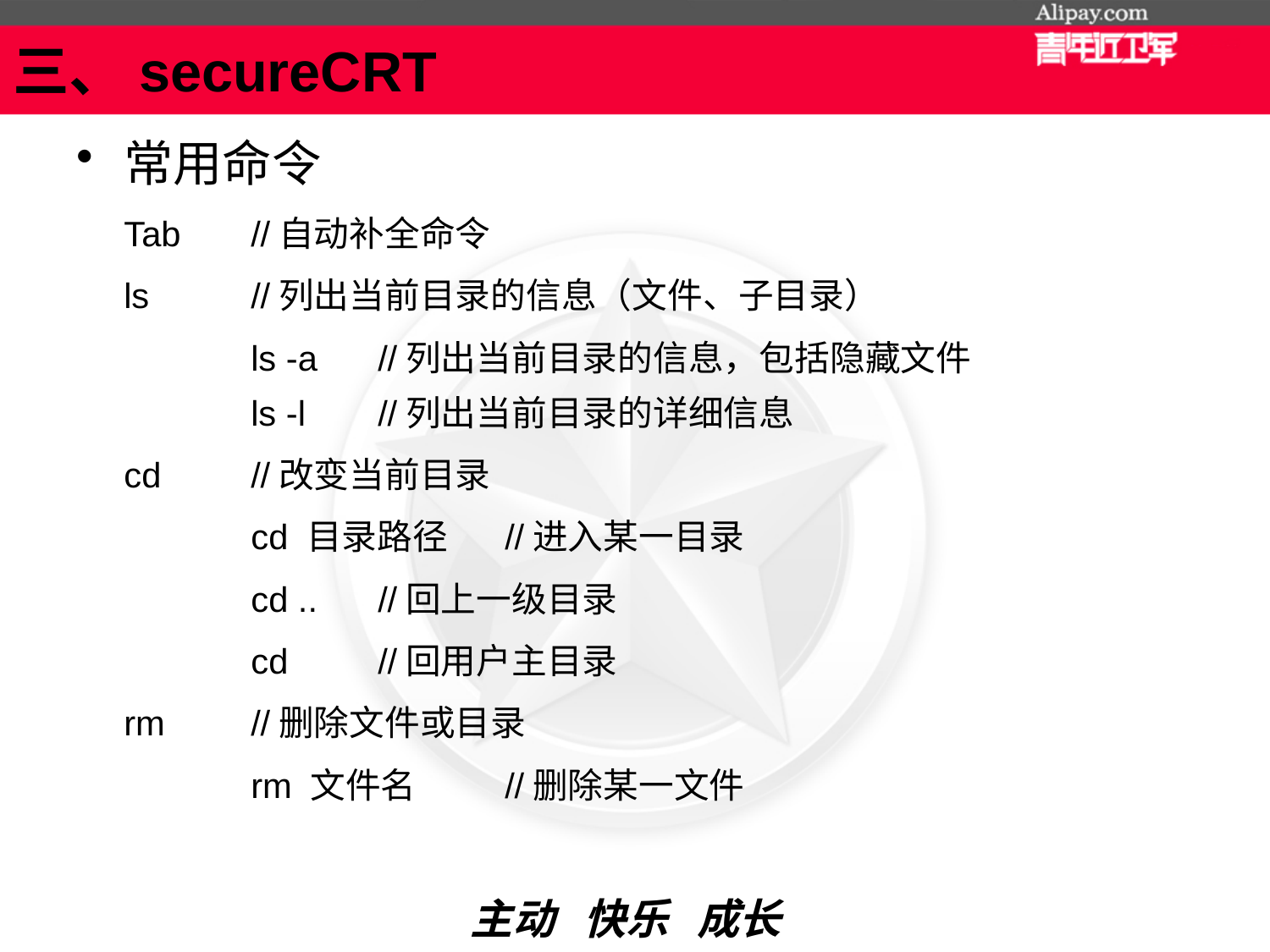

# 三、secureCRT
常用命令
	Tab	//自动补全命令
	ls	//列出当前目录的信息（文件、子目录）
		ls -a	//列出当前目录的信息，包括隐藏文件
	ls -l	//列出当前目录的详细信息
	cd 	//改变当前目录
		cd 目录路径	//进入某一目录
		cd ..	//回上一级目录
		cd	//回用户主目录
	rm	//删除文件或目录
		rm 文件名	//删除某一文件

主动   快乐   成长